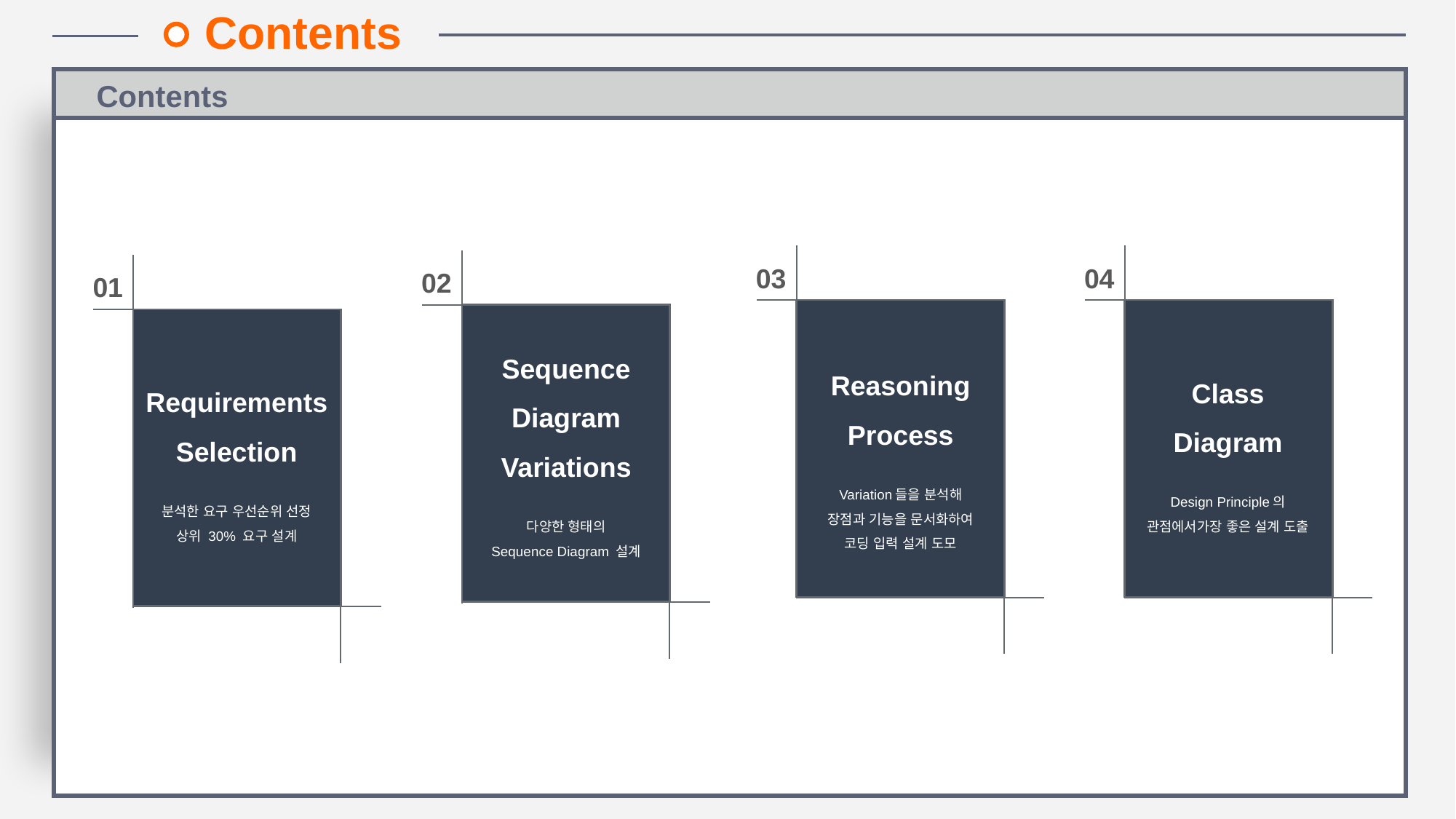

Contents

Contents

03

Reasoning
Process

Variation들을 분석해
장점과 기능을 문서화하여
코딩 입력 설계 도모
04

Class
Diagram

Design Principle의 관점에서가장 좋은 설계 도출
02

Sequence
Diagram
Variations

다양한 형태의
Sequence Diagram 설계
01

Requirements
Selection

분석한 요구 우선순위 선정
상위 30% 요구 설계